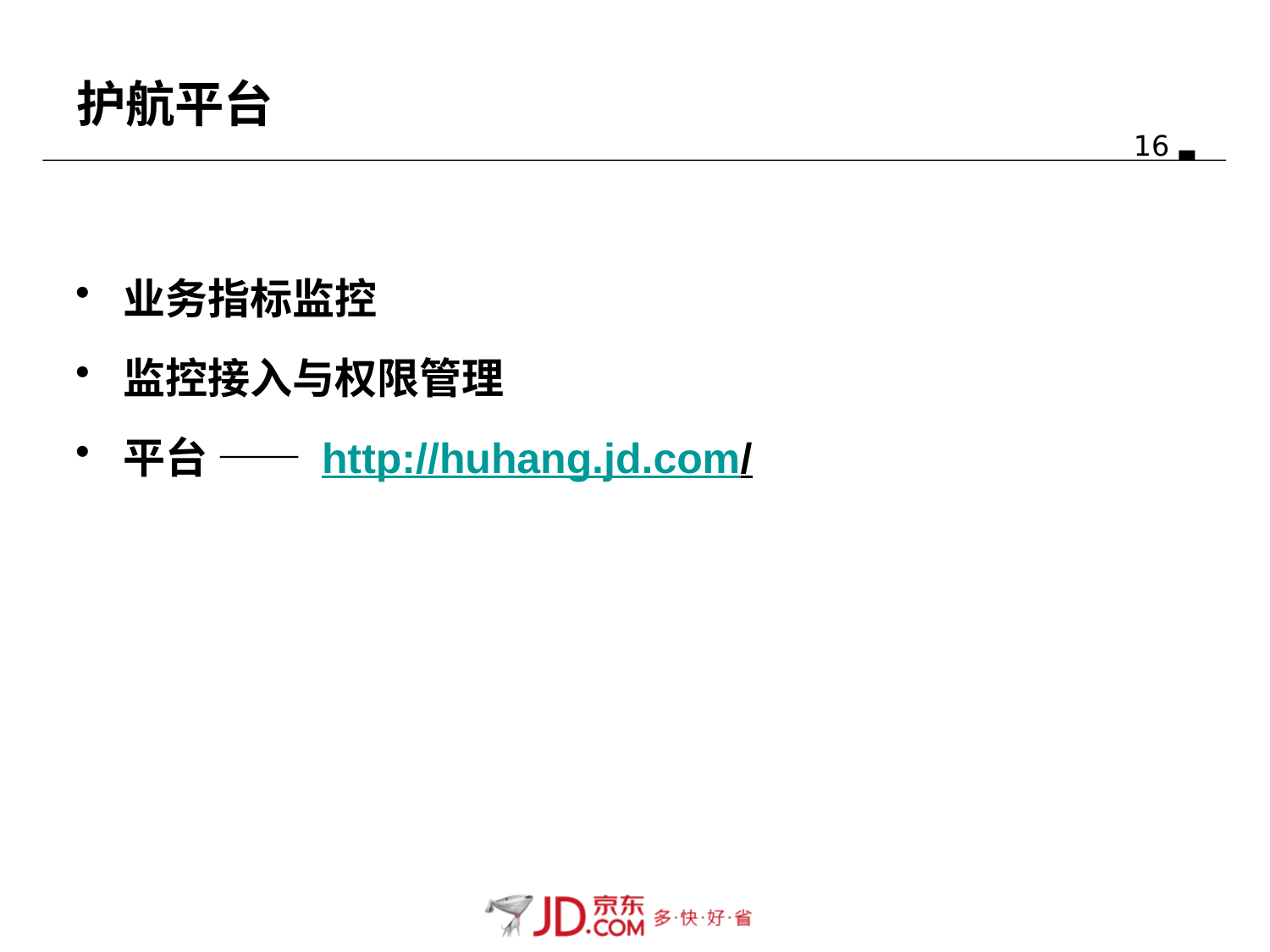

# 护航平台

业务指标监控
监控接入与权限管理
平台 —— http://huhang.jd.com/